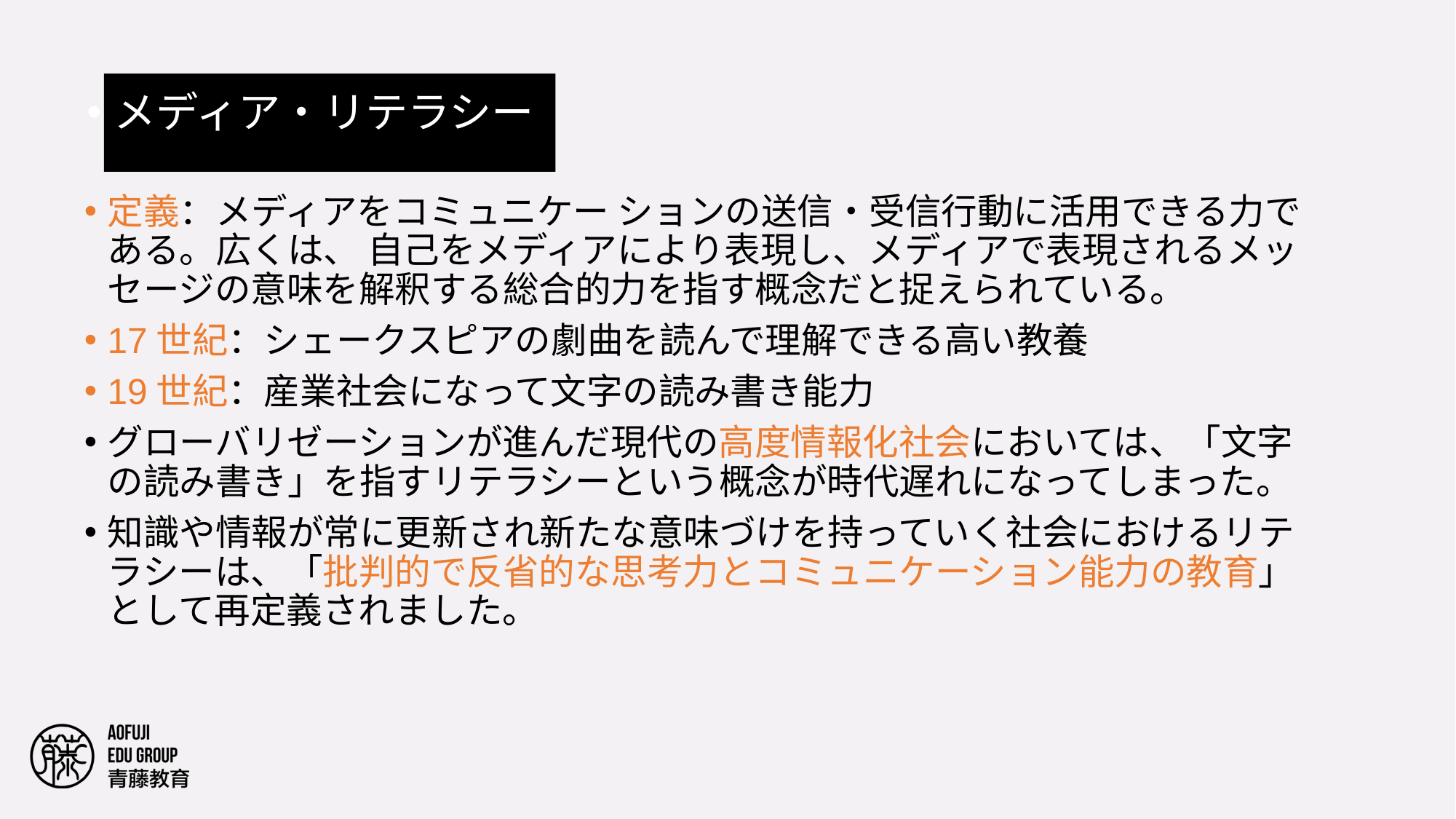

メディア・リテラシー
定義：メディアをコミュニケー ションの送信・受信行動に活用できる力である。広くは、 自己をメディアにより表現し、メディアで表現されるメッ セージの意味を解釈する総合的力を指す概念だと捉えられている。
17世紀：シェークスピアの劇曲を読んで理解できる高い教養
19世紀：産業社会になって文字の読み書き能力
グローバリゼーションが進んだ現代の高度情報化社会においては、「文字の読み書き」を指すリテラシーという概念が時代遅れになってしまった。
知識や情報が常に更新され新たな意味づけを持っていく社会におけるリテラシーは、「批判的で反省的な思考力とコミュニケーション能力の教育」として再定義されました。